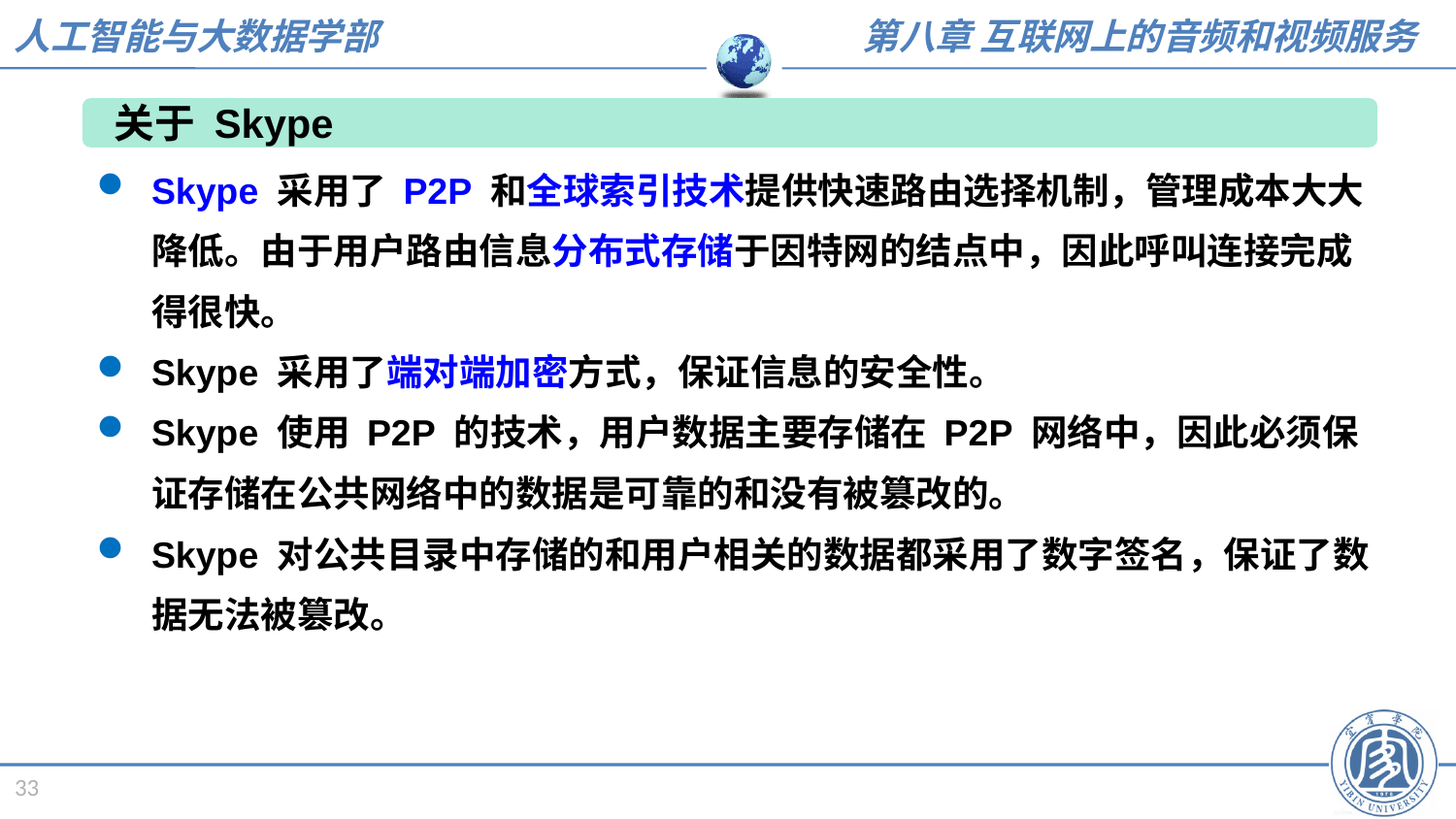

关于 Skype

Skype 采用了 P2P 和全球索引技术提供快速路由选择机制，管理成本大大降低。由于用户路由信息分布式存储于因特网的结点中，因此呼叫连接完成得很快。
Skype 采用了端对端加密方式，保证信息的安全性。
Skype 使用 P2P 的技术，用户数据主要存储在 P2P 网络中，因此必须保证存储在公共网络中的数据是可靠的和没有被篡改的。
Skype 对公共目录中存储的和用户相关的数据都采用了数字签名，保证了数据无法被篡改。
33